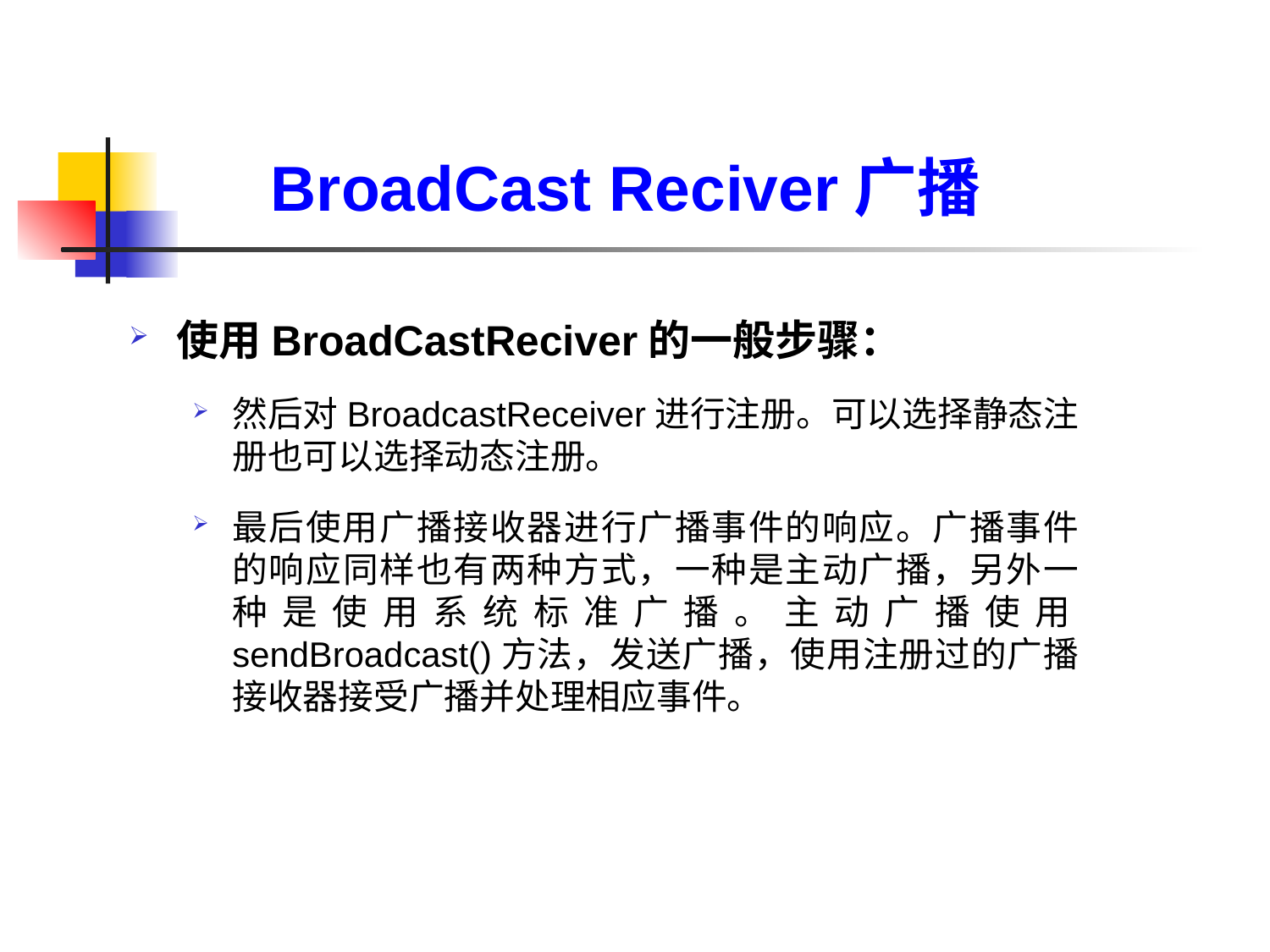

BroadCast Reciver广播
使用BroadCastReciver的一般步骤：
然后对BroadcastReceiver进行注册。可以选择静态注册也可以选择动态注册。
最后使用广播接收器进行广播事件的响应。广播事件的响应同样也有两种方式，一种是主动广播，另外一种是使用系统标准广播。主动广播使用sendBroadcast()方法，发送广播，使用注册过的广播接收器接受广播并处理相应事件。